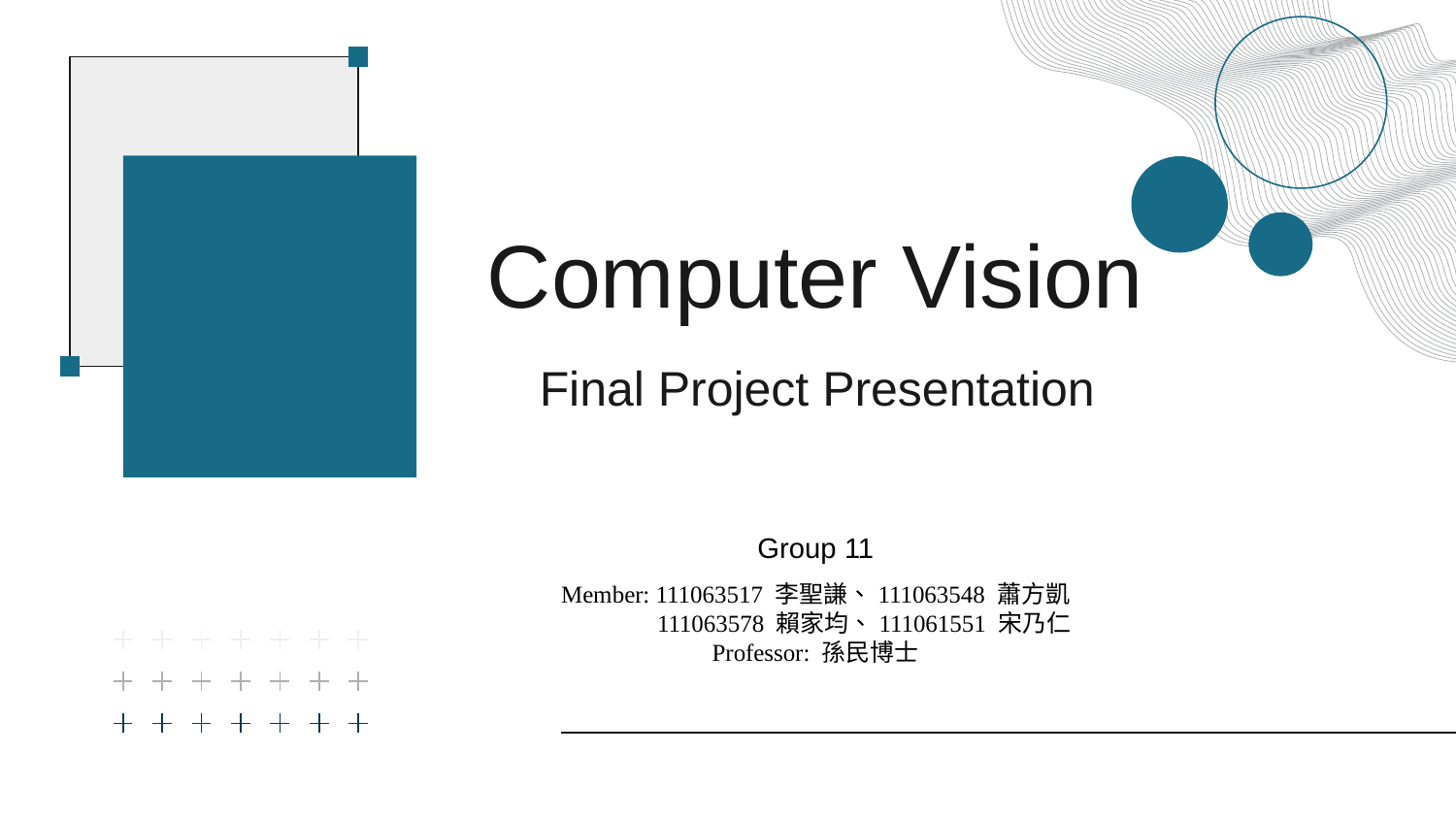

Computer Vision​
Final Project Presentation
Group 11
Member: 111063517 李聖謙、111063548 蕭方凱
                111063578 賴家均、111061551 宋乃仁
Professor: 孫民博士